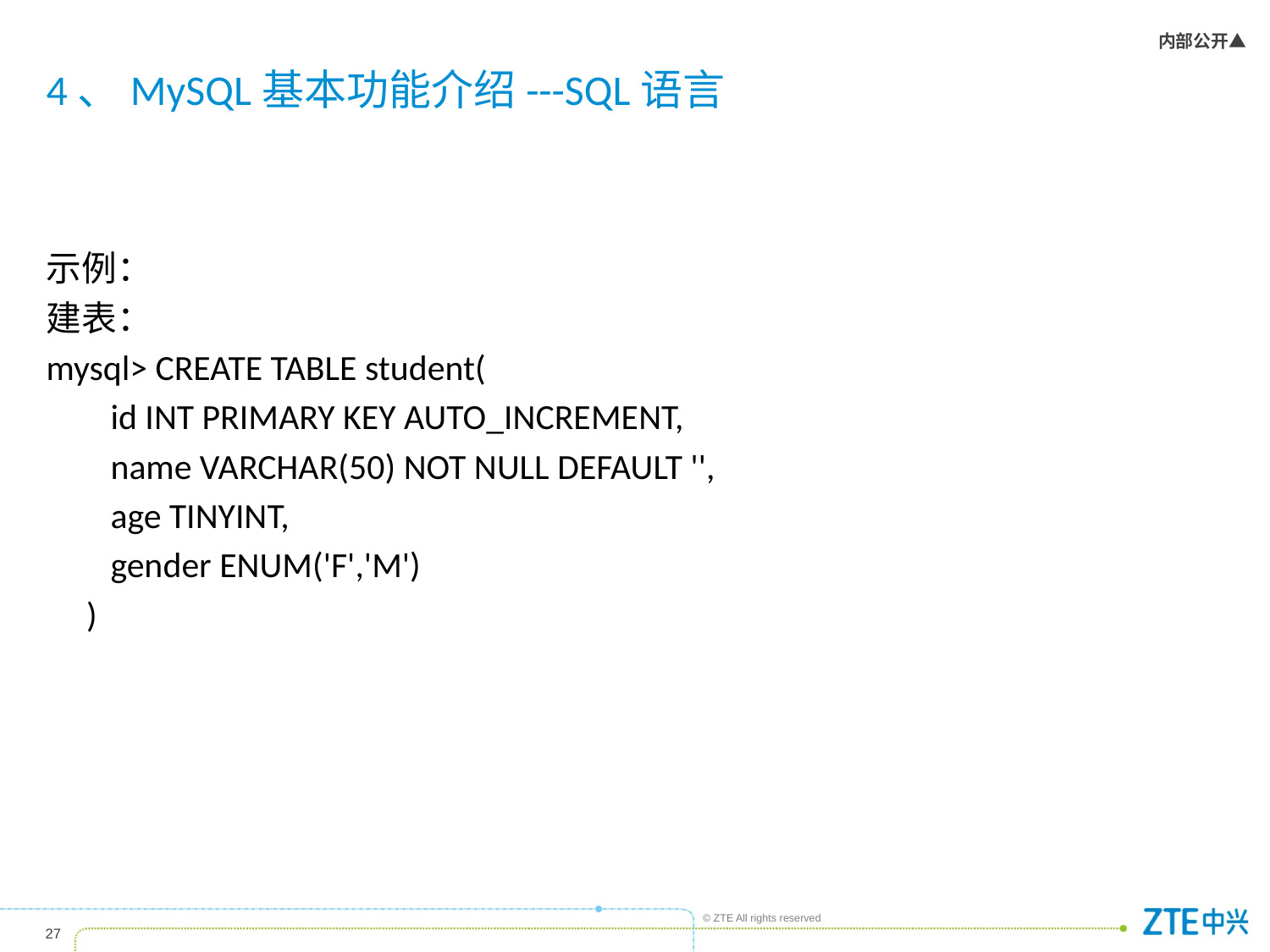

# 4、MySQL基本功能介绍---SQL语言
示例：
建表：
mysql> CREATE TABLE student(
        id INT PRIMARY KEY AUTO_INCREMENT,
        name VARCHAR(50) NOT NULL DEFAULT '',
        age TINYINT,
        gender ENUM('F','M')
     )